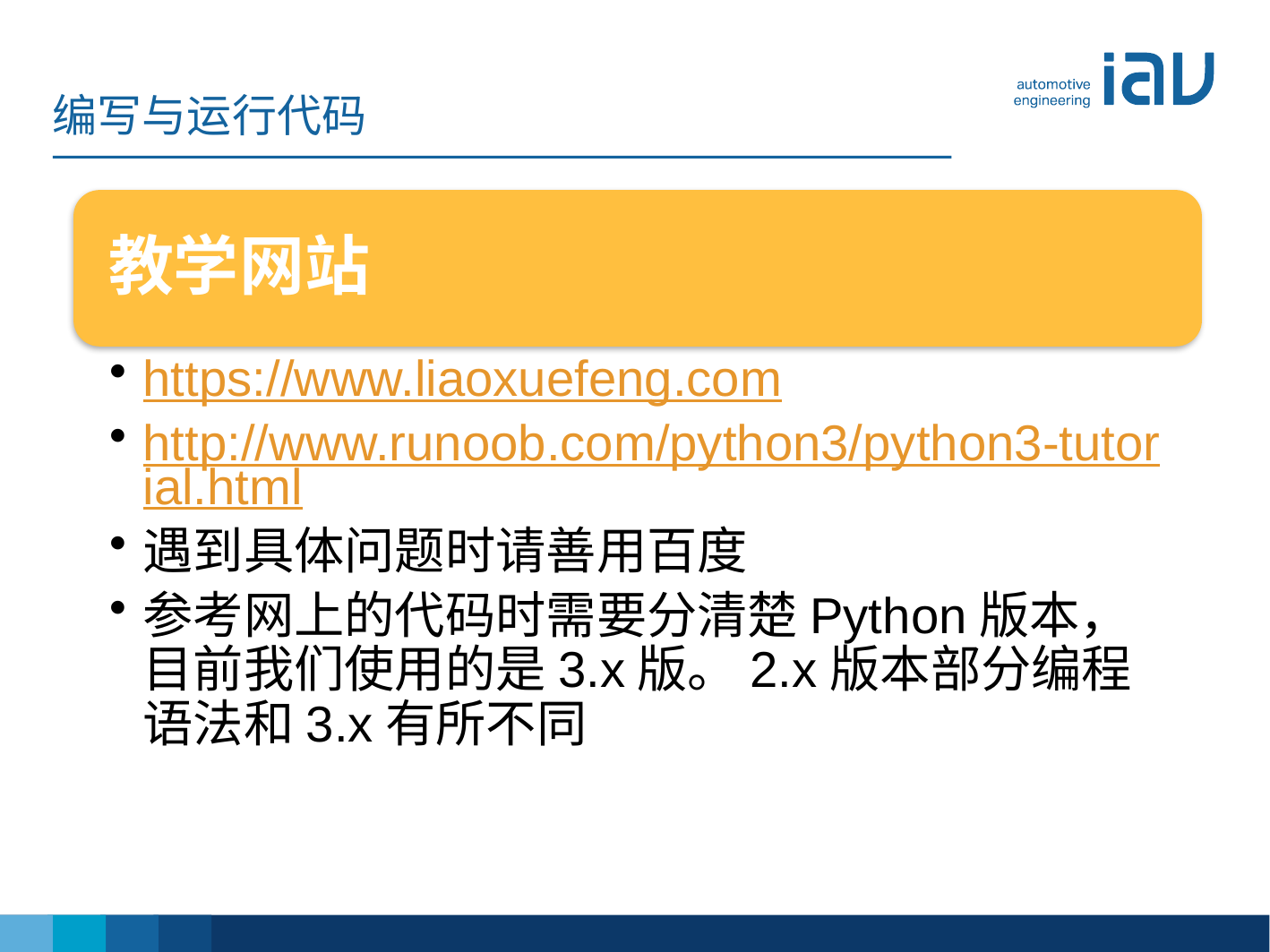

# 编写与运行代码
教学网站
https://www.liaoxuefeng.com
http://www.runoob.com/python3/python3-tutorial.html
遇到具体问题时请善用百度
参考网上的代码时需要分清楚Python版本，目前我们使用的是3.x版。2.x版本部分编程语法和3.x有所不同